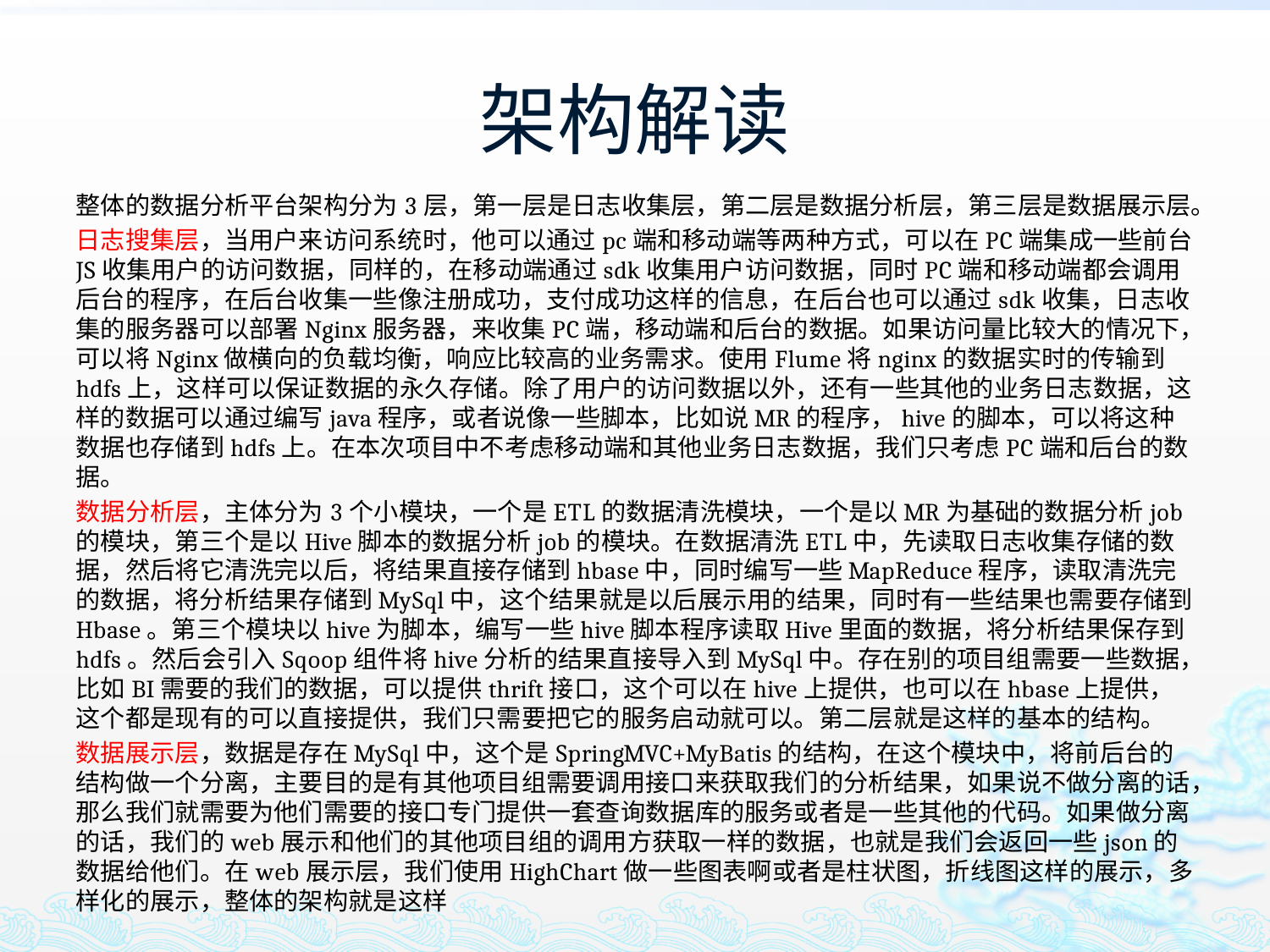

# 架构解读
整体的数据分析平台架构分为3层，第一层是日志收集层，第二层是数据分析层，第三层是数据展示层。
日志搜集层，当用户来访问系统时，他可以通过pc端和移动端等两种方式，可以在PC端集成一些前台JS收集用户的访问数据，同样的，在移动端通过sdk收集用户访问数据，同时PC端和移动端都会调用后台的程序，在后台收集一些像注册成功，支付成功这样的信息，在后台也可以通过sdk收集，日志收集的服务器可以部署Nginx服务器，来收集PC端，移动端和后台的数据。如果访问量比较大的情况下，可以将Nginx做横向的负载均衡，响应比较高的业务需求。使用Flume将nginx的数据实时的传输到hdfs上，这样可以保证数据的永久存储。除了用户的访问数据以外，还有一些其他的业务日志数据，这样的数据可以通过编写java程序，或者说像一些脚本，比如说MR的程序，hive的脚本，可以将这种数据也存储到hdfs上。在本次项目中不考虑移动端和其他业务日志数据，我们只考虑PC端和后台的数据。
数据分析层，主体分为3个小模块，一个是ETL的数据清洗模块，一个是以MR为基础的数据分析job的模块，第三个是以Hive脚本的数据分析job的模块。在数据清洗ETL中，先读取日志收集存储的数据，然后将它清洗完以后，将结果直接存储到hbase中，同时编写一些MapReduce程序，读取清洗完的数据，将分析结果存储到MySql中，这个结果就是以后展示用的结果，同时有一些结果也需要存储到Hbase。第三个模块以hive为脚本，编写一些hive脚本程序读取Hive里面的数据，将分析结果保存到hdfs。然后会引入Sqoop组件将hive分析的结果直接导入到MySql中。存在别的项目组需要一些数据，比如BI需要的我们的数据，可以提供thrift接口，这个可以在hive上提供，也可以在hbase上提供，这个都是现有的可以直接提供，我们只需要把它的服务启动就可以。第二层就是这样的基本的结构。
数据展示层，数据是存在MySql中，这个是SpringMVC+MyBatis的结构，在这个模块中，将前后台的结构做一个分离，主要目的是有其他项目组需要调用接口来获取我们的分析结果，如果说不做分离的话，那么我们就需要为他们需要的接口专门提供一套查询数据库的服务或者是一些其他的代码。如果做分离的话，我们的web展示和他们的其他项目组的调用方获取一样的数据，也就是我们会返回一些json的数据给他们。在web展示层，我们使用HighChart做一些图表啊或者是柱状图，折线图这样的展示，多样化的展示，整体的架构就是这样